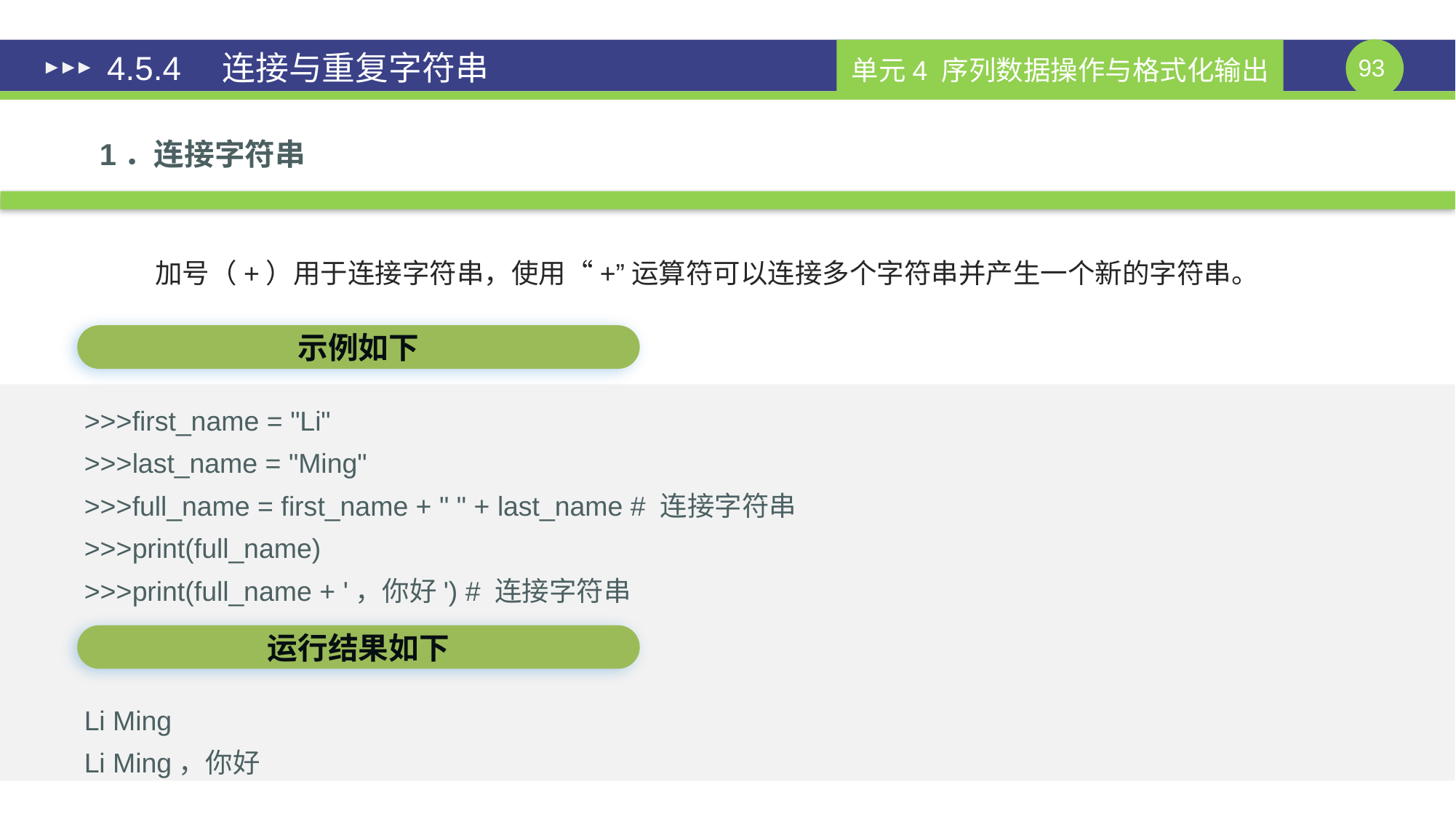

# 4.5.4　连接与重复字符串
1．连接字符串

加号（+）用于连接字符串，使用“+”运算符可以连接多个字符串并产生一个新的字符串。
示例如下

>>>first_name = "Li"
>>>last_name = "Ming"
>>>full_name = first_name + " " + last_name # 连接字符串
>>>print(full_name)
>>>print(full_name + '，你好') # 连接字符串
运行结果如下
Li Ming
Li Ming，你好